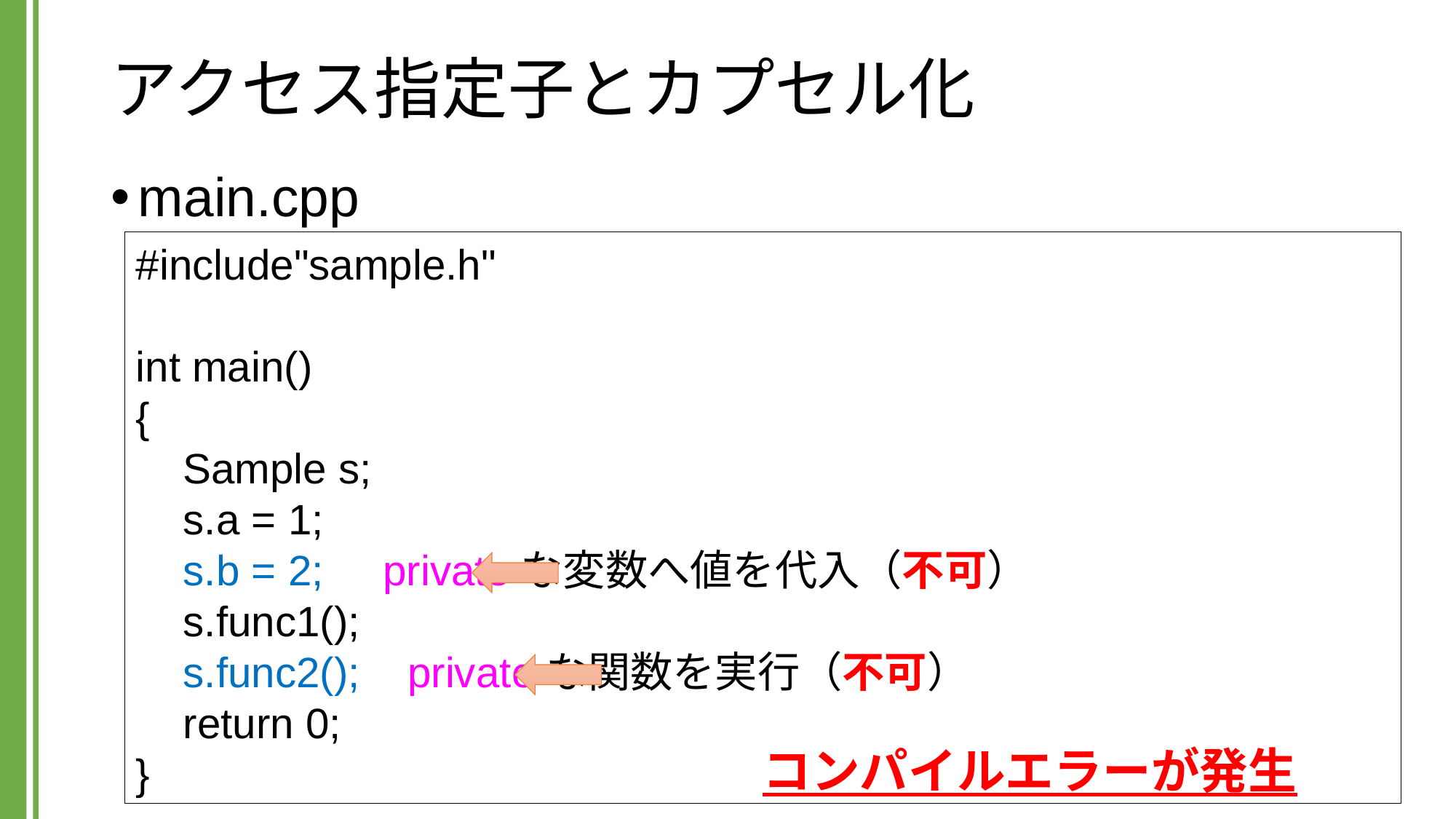

# アクセス指定子とカプセル化
main.cpp

#include"sample.h"

int main()
{
    Sample s;
    s.a = 1;
    s.b = 2;     privateな変数へ値を代入（不可）
    s.func1();
    s.func2();    privateな関数を実行（不可）
    return 0;
}

コンパイルエラーが発生